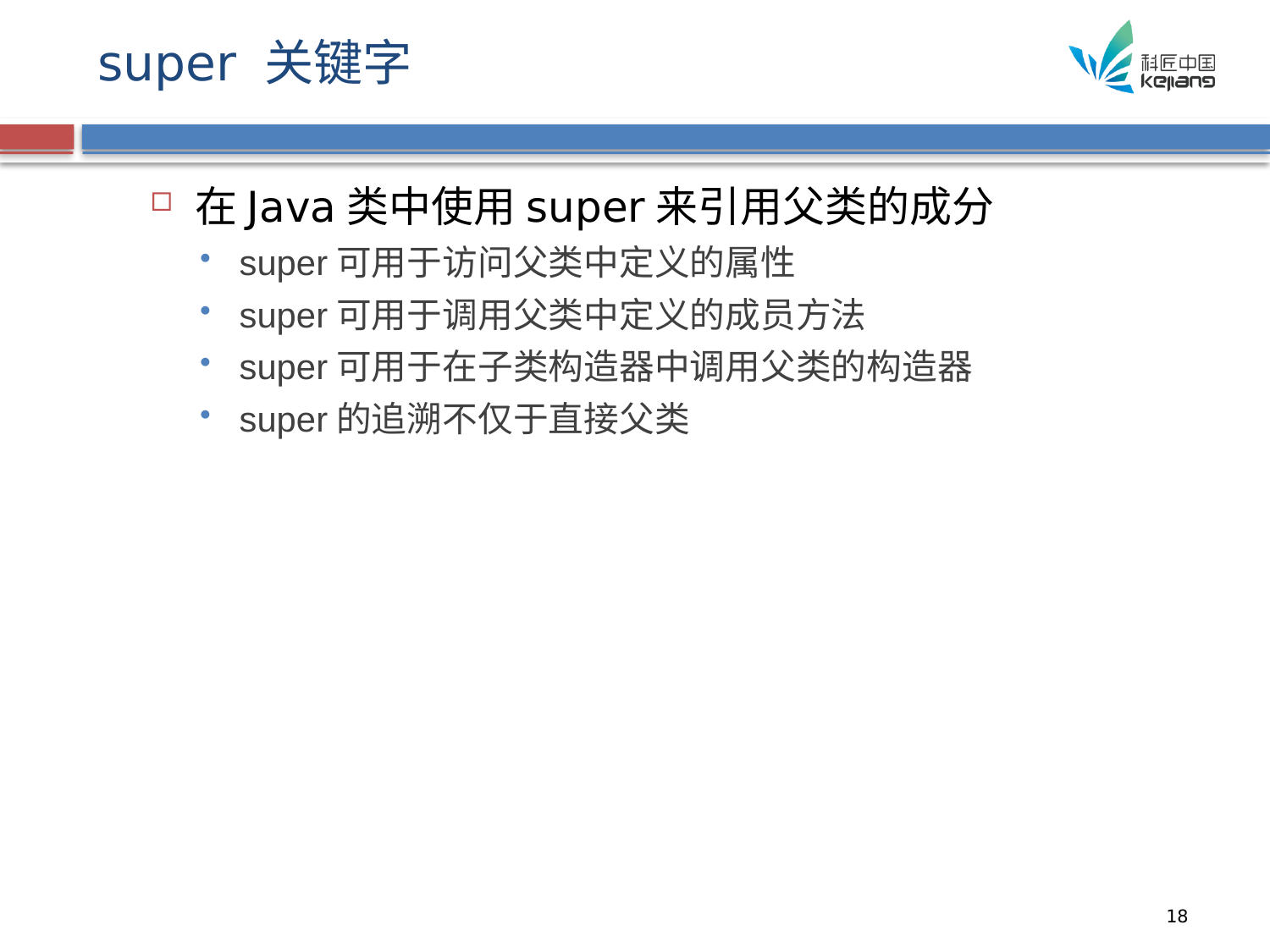

# super 关键字
在Java类中使用super来引用父类的成分
super可用于访问父类中定义的属性
super可用于调用父类中定义的成员方法
super可用于在子类构造器中调用父类的构造器
super的追溯不仅于直接父类
18